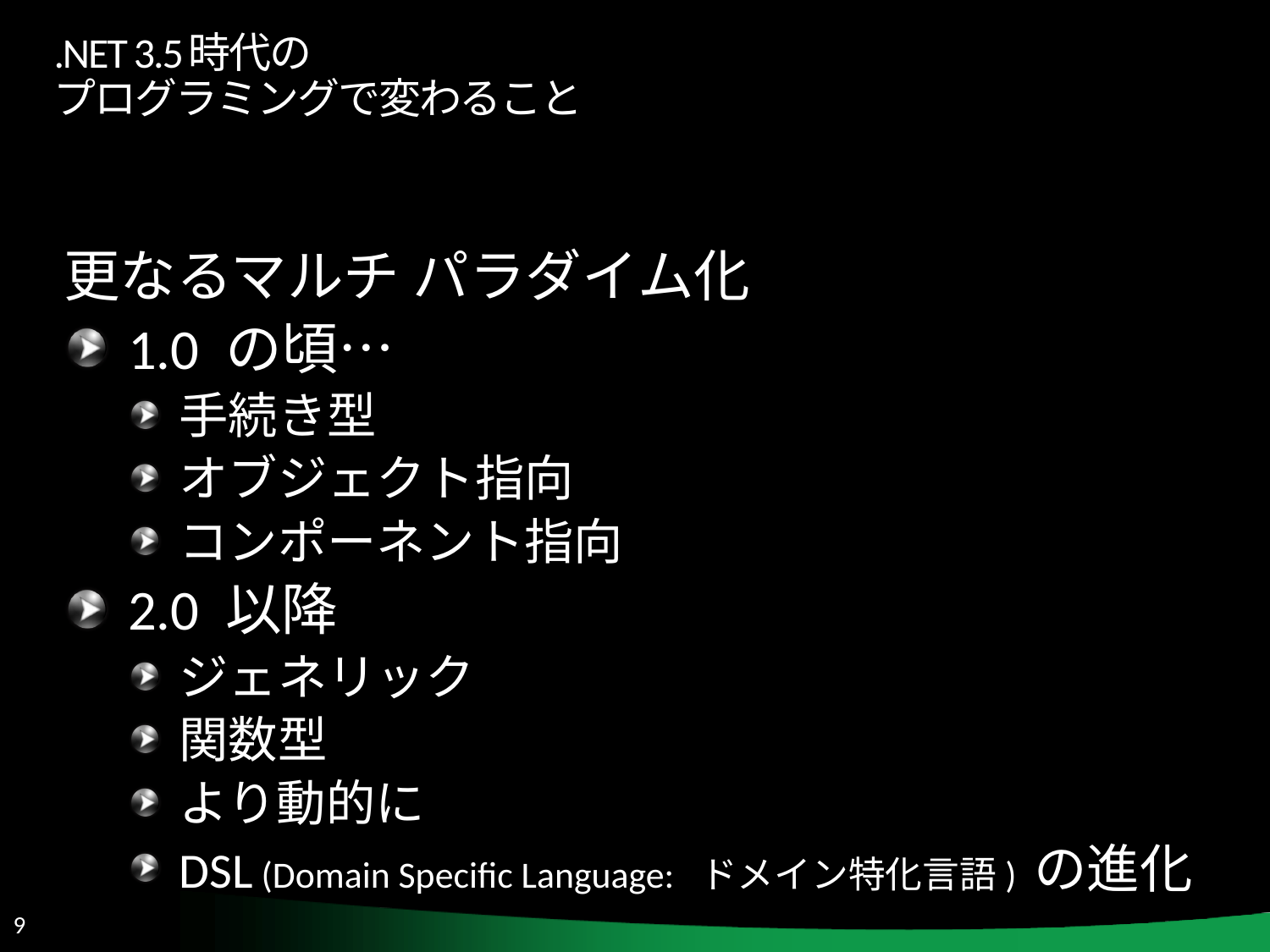

# .NET 3.5時代の プログラミングで変わること
更なるマルチ パラダイム化
1.0 の頃…
手続き型
オブジェクト指向
コンポーネント指向
2.0 以降
ジェネリック
関数型
より動的に
DSL (Domain Specific Language:  ドメイン特化言語) の進化